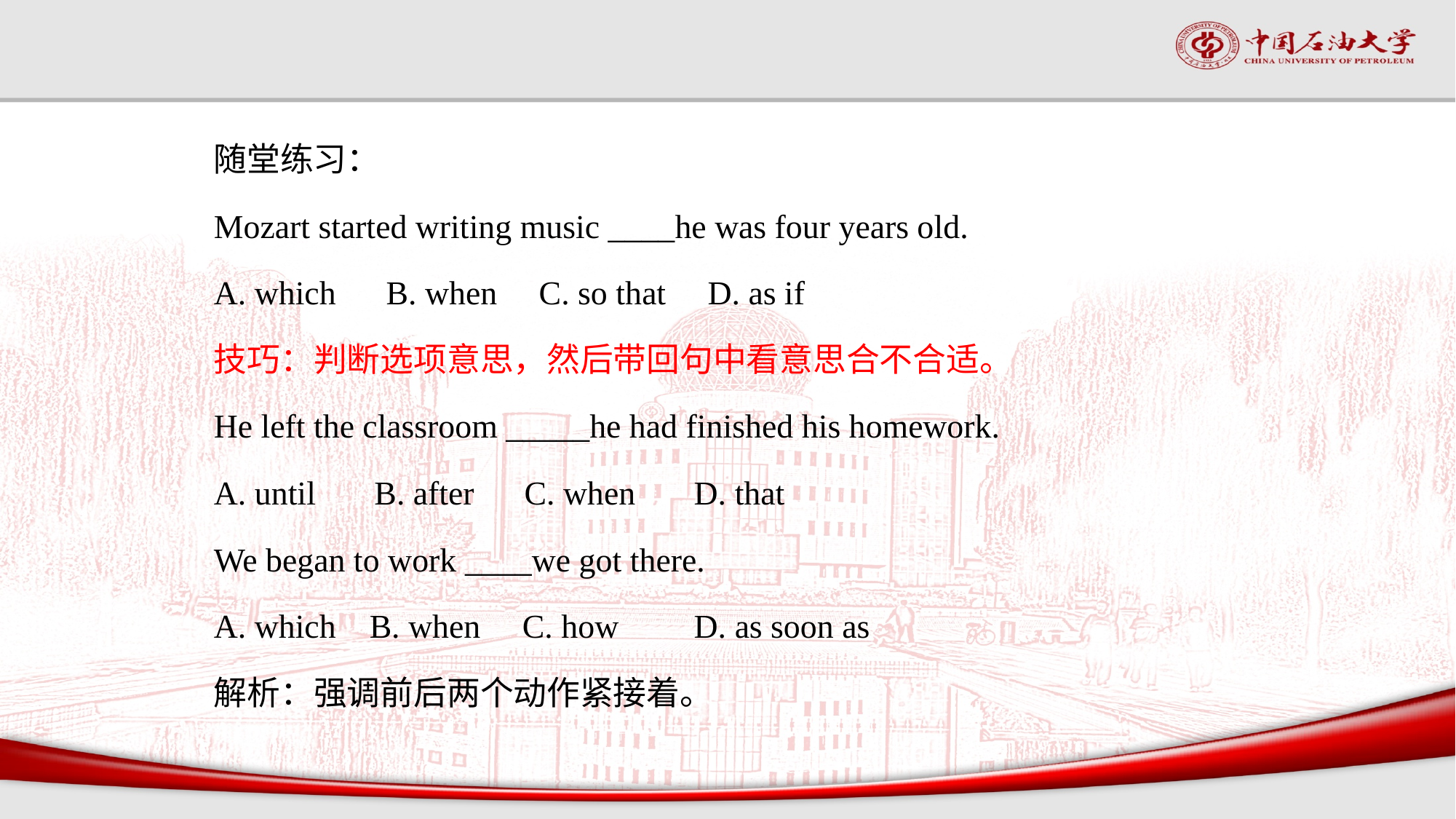

#
随堂练习：
Mozart started writing music ____he was four years old.
A. which      B. when     C. so that     D. as if
技巧：判断选项意思，然后带回句中看意思合不合适。
He left the classroom _____he had finished his homework.
A. until       B. after      C. when       D. that
We began to work ____we got there.
A. which    B. when     C. how         D. as soon as
解析：强调前后两个动作紧接着。